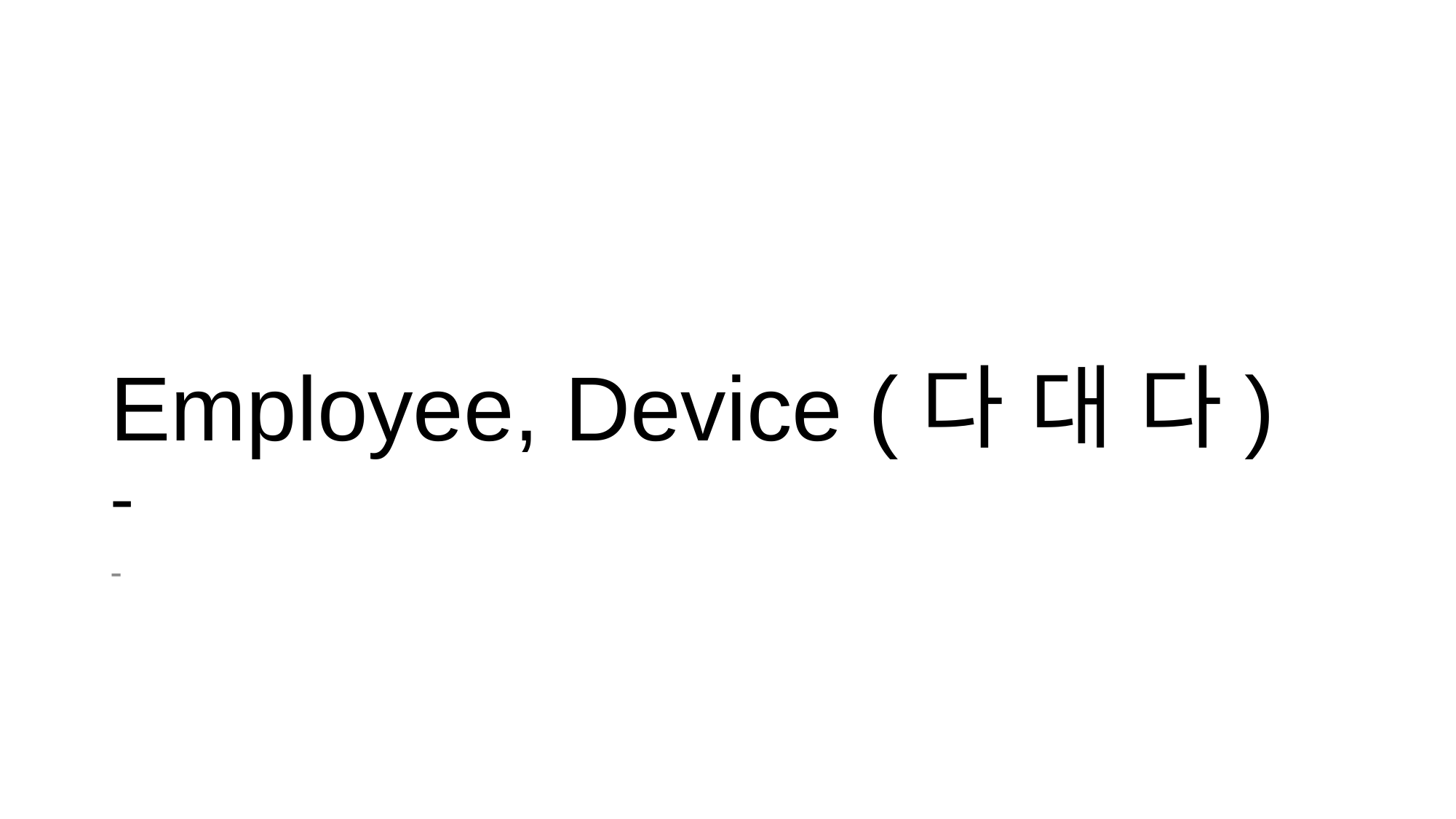

# Employee, Device (다 대 다) -
-